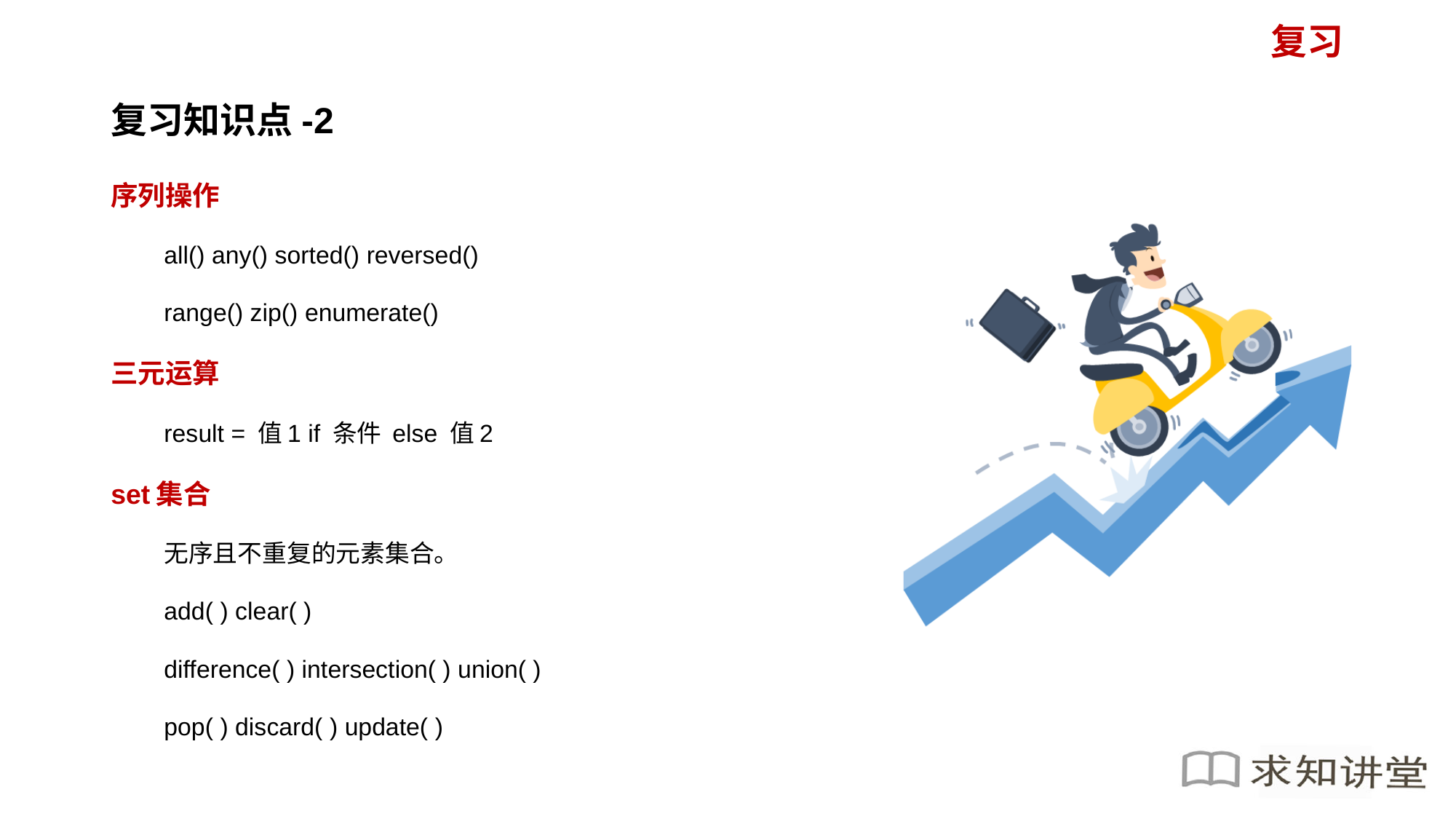

复习知识点-2
序列操作
all() any() sorted() reversed()
range() zip() enumerate()
三元运算
result = 值1 if 条件 else 值2
set集合
无序且不重复的元素集合。
add( ) clear( )
difference( ) intersection( ) union( )
pop( ) discard( ) update( )